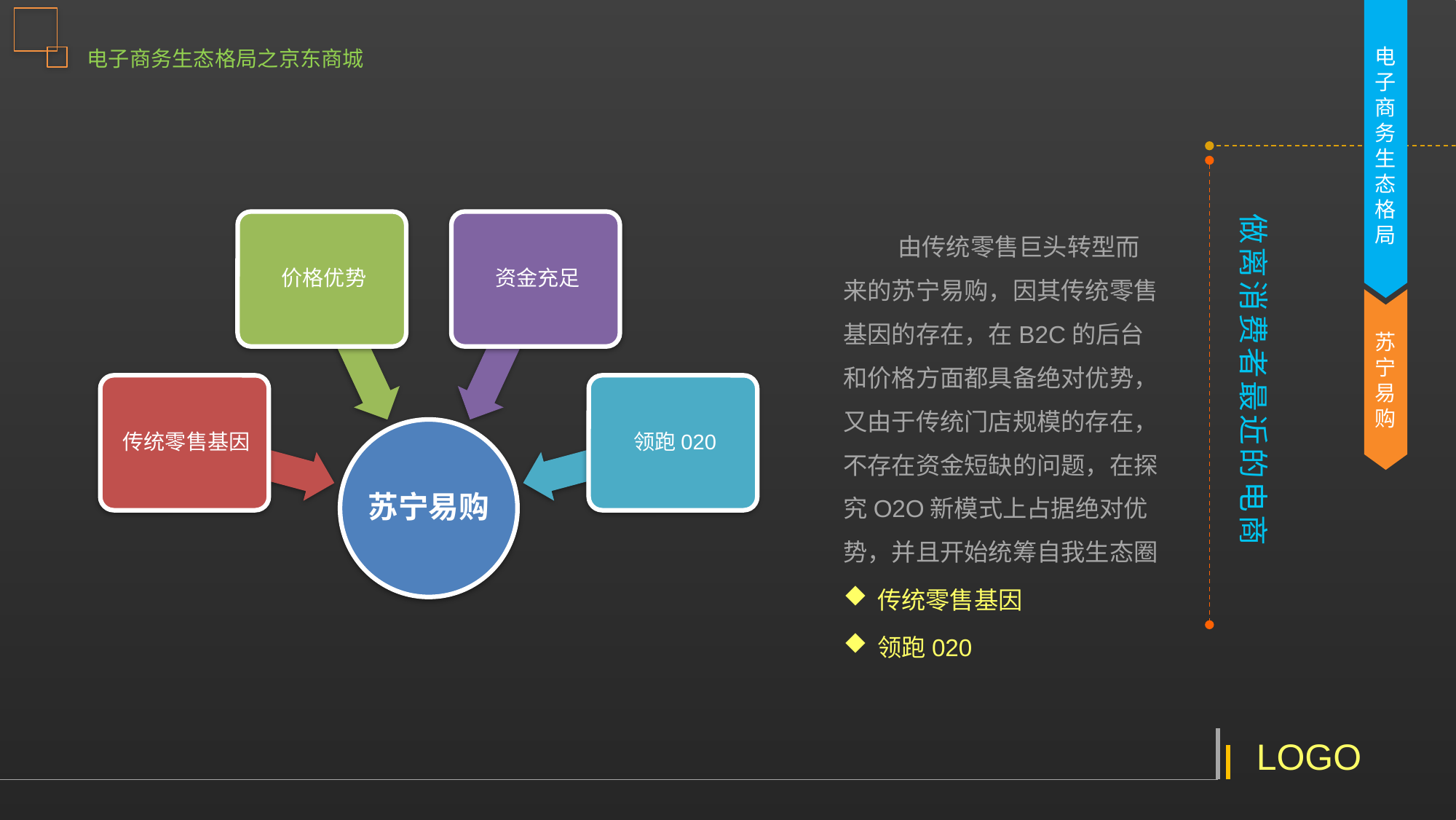

电子商务生态格局之京东商城
电子商务生态格局
苏宁易购
传统零售基因
价格优势
资金充足
领跑020
做离消费者最近的电商
由传统零售巨头转型而来的苏宁易购，因其传统零售基因的存在，在B2C的后台和价格方面都具备绝对优势，又由于传统门店规模的存在，不存在资金短缺的问题，在探究O2O新模式上占据绝对优势，并且开始统筹自我生态圈
传统零售基因
领跑020
苏宁易购